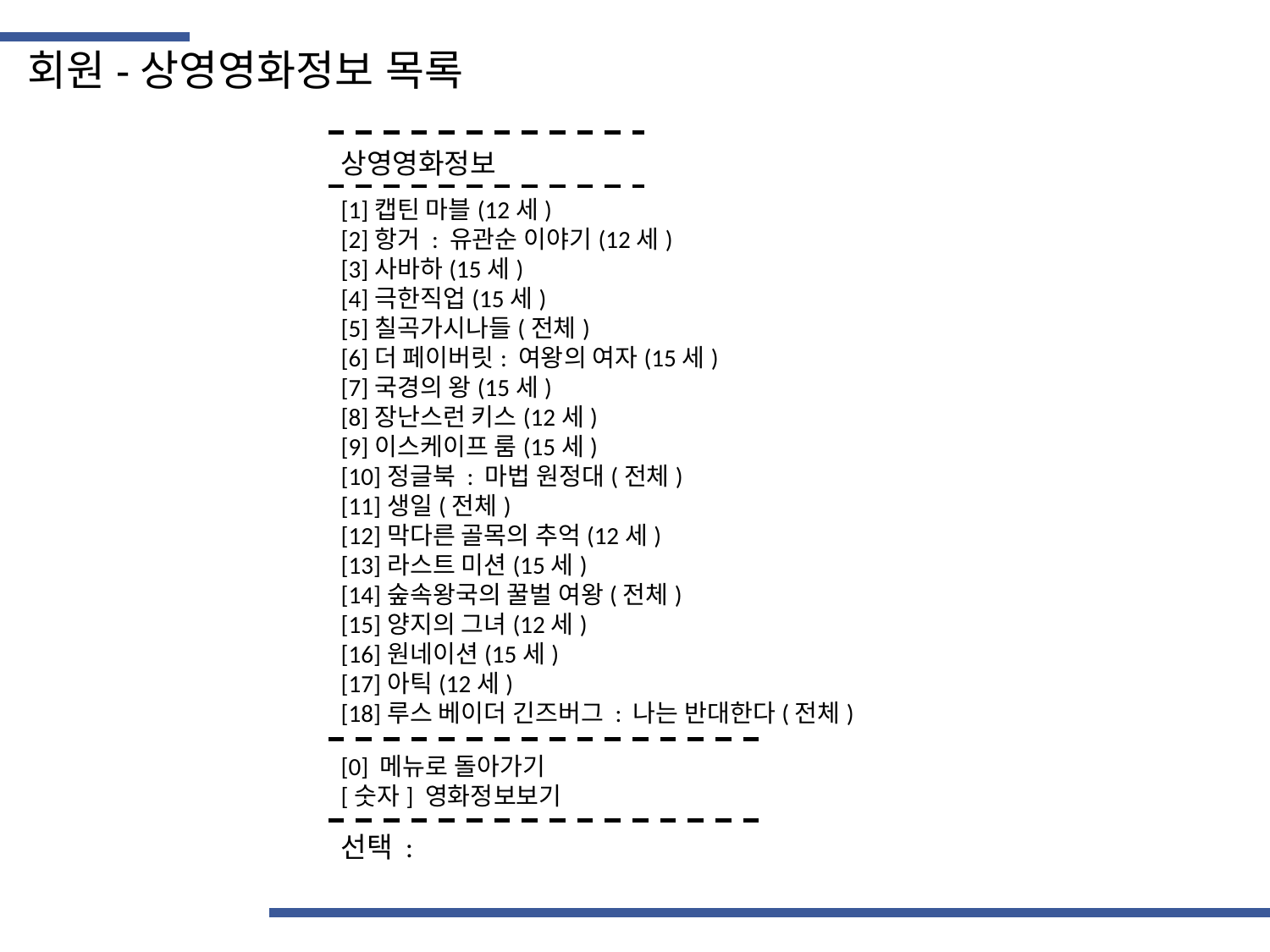

회원-상영영화정보 목록
상영영화정보
[1]캡틴 마블(12세)
[2]항거 : 유관순 이야기(12세)
[3]사바하(15세)
[4]극한직업(15세)
[5]칠곡가시나들(전체)
[6]더 페이버릿: 여왕의 여자(15세)
[7]국경의 왕(15세)
[8]장난스런 키스(12세)
[9]이스케이프 룸(15세)
[10]정글북 : 마법 원정대(전체)
[11]생일(전체)
[12]막다른 골목의 추억(12세)
[13]라스트 미션(15세)
[14]숲속왕국의 꿀벌 여왕(전체)
[15]양지의 그녀(12세)
[16]원네이션(15세)
[17]아틱(12세)
[18]루스 베이더 긴즈버그 : 나는 반대한다(전체)
[0] 메뉴로 돌아가기
[숫자] 영화정보보기
선택 :